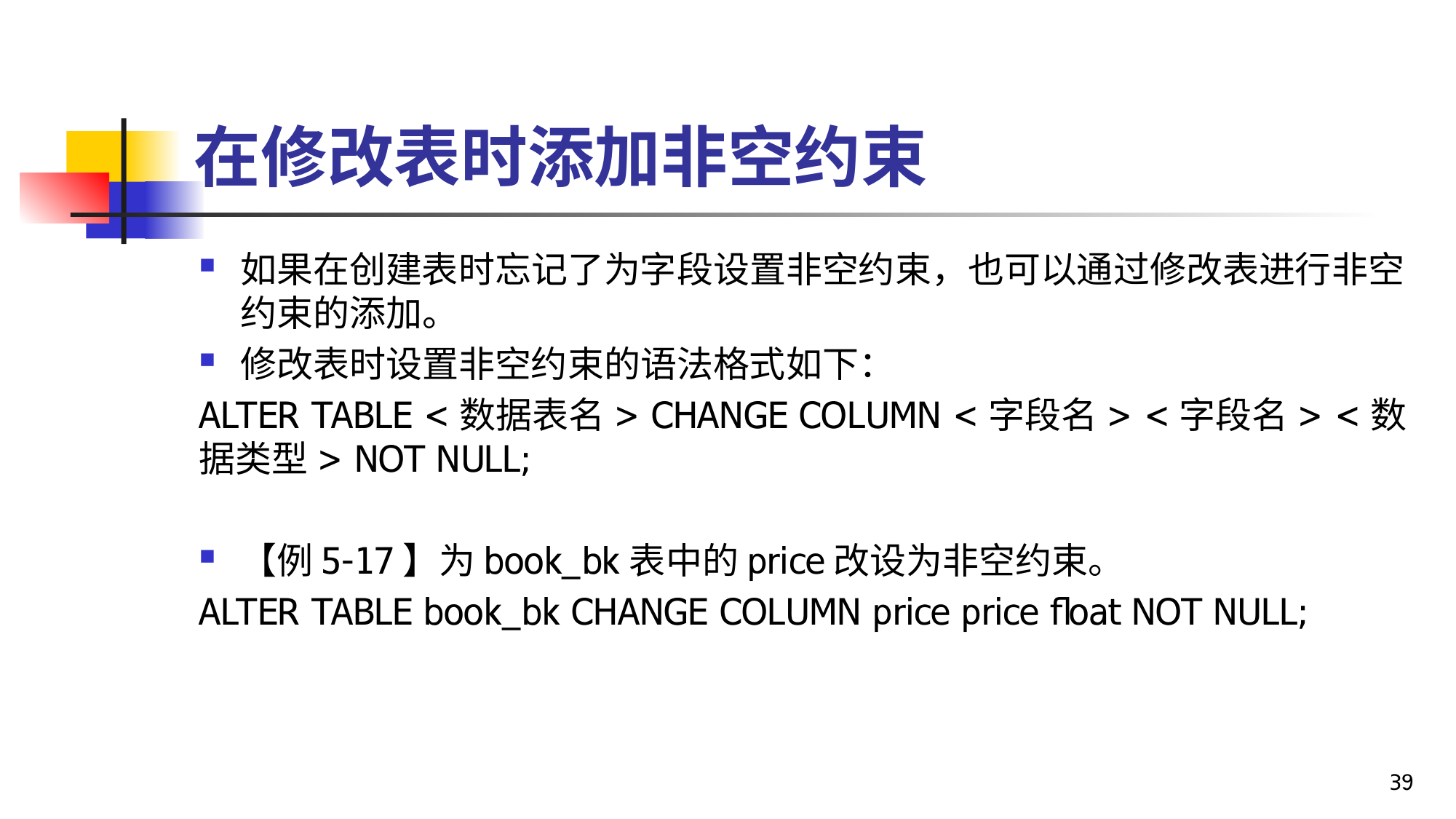

# 在修改表时添加非空约束
如果在创建表时忘记了为字段设置非空约束，也可以通过修改表进行非空约束的添加。
修改表时设置非空约束的语法格式如下：
ALTER TABLE <数据表名> CHANGE COLUMN <字段名> <字段名> <数据类型> NOT NULL;

【例5-17】为book_bk表中的price改设为非空约束。
ALTER TABLE book_bk CHANGE COLUMN price price float NOT NULL;

39